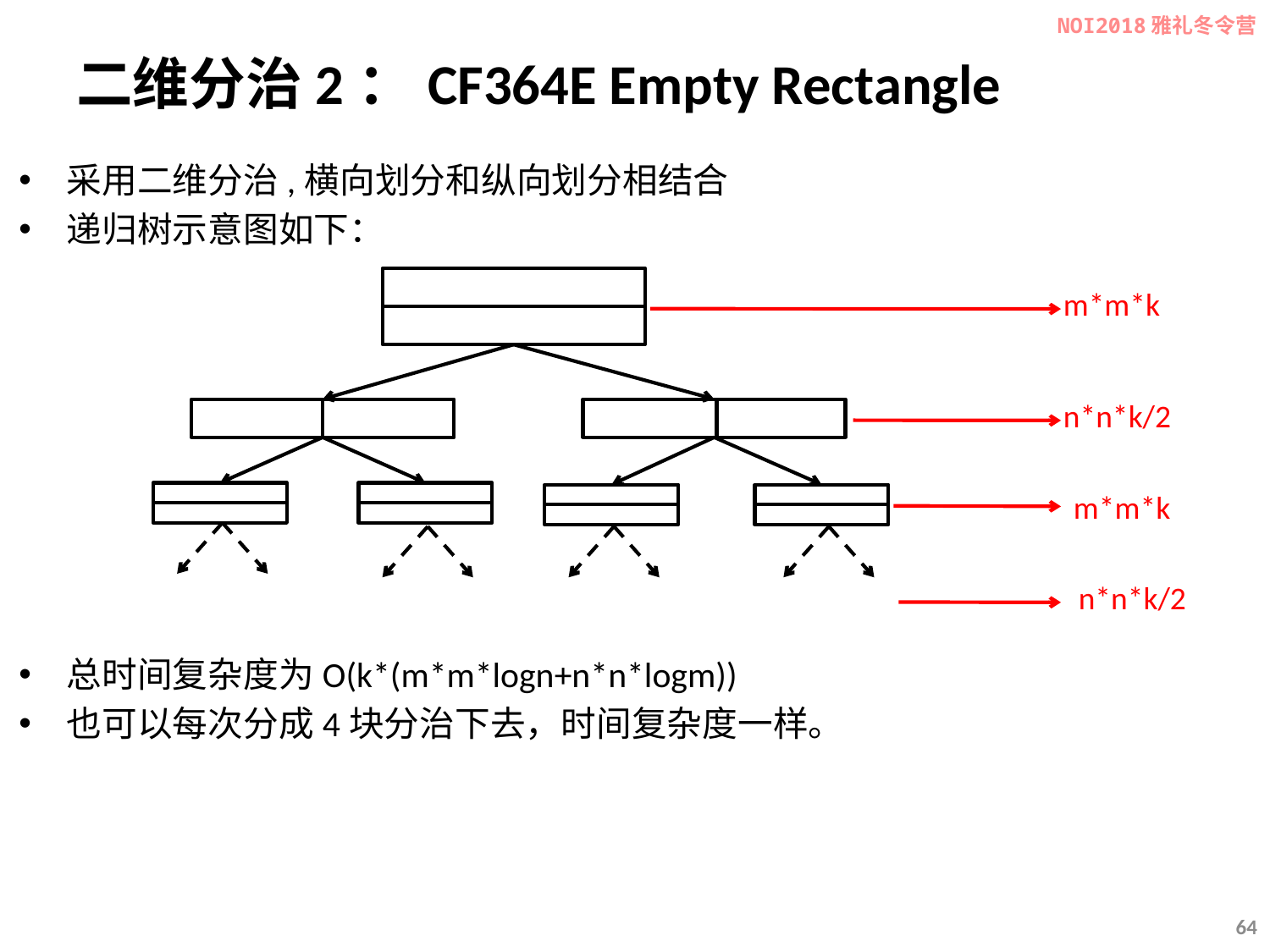

NOI2018雅礼冬令营
# 二维分治2：CF364E Empty Rectangle
采用二维分治,横向划分和纵向划分相结合
递归树示意图如下：

总时间复杂度为O(k*(m*m*logn+n*n*logm))
也可以每次分成4块分治下去，时间复杂度一样。

m*m*k
n*n*k/2
n*n*k/2
m*m*k
64